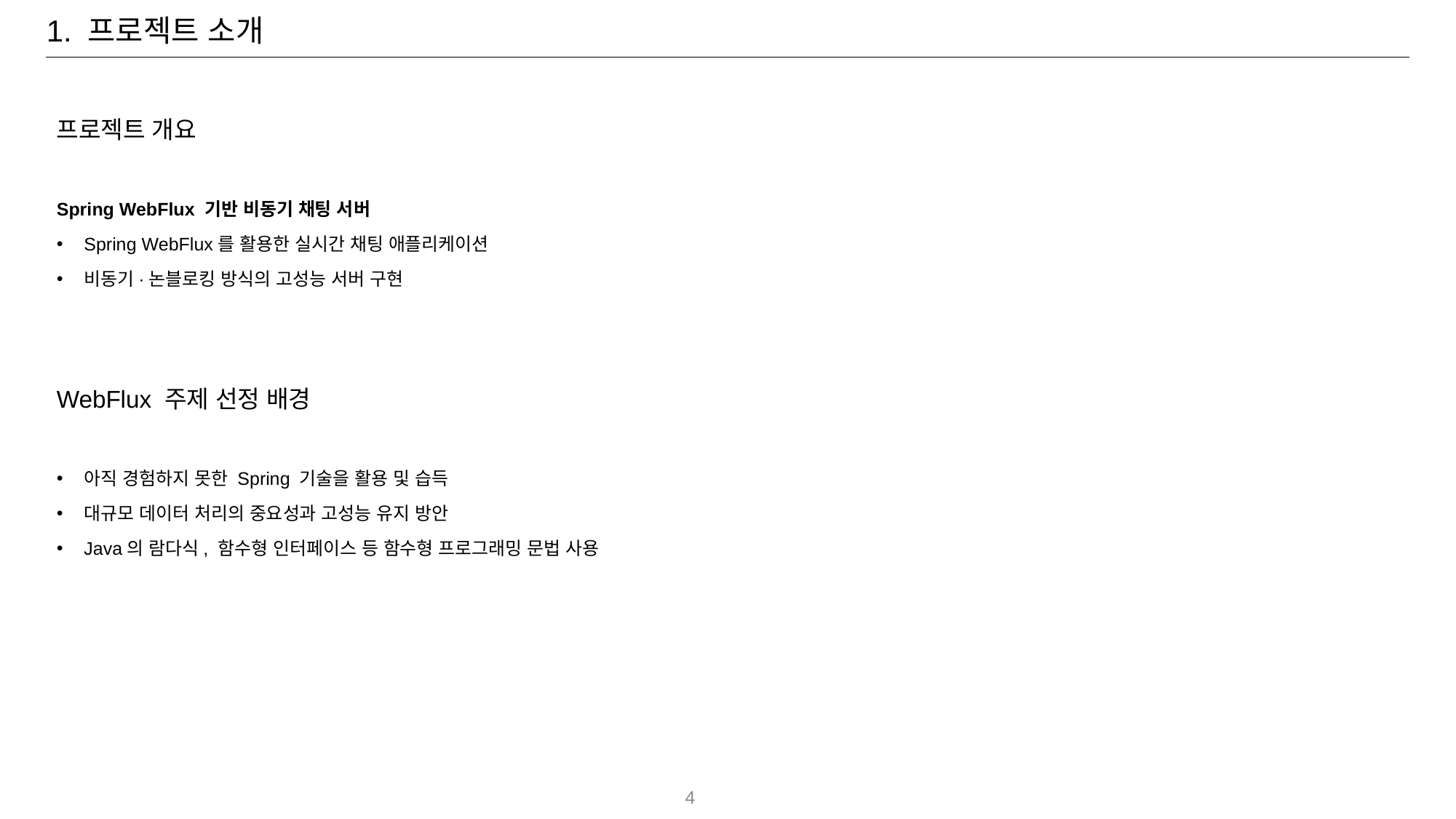

# 1. 프로젝트 소개
프로젝트 개요

Spring WebFlux 기반 비동기 채팅 서버
Spring WebFlux를 활용한 실시간 채팅 애플리케이션
비동기·논블로킹 방식의 고성능 서버 구현

WebFlux 주제 선정 배경

아직 경험하지 못한 Spring 기술을 활용 및 습득
대규모 데이터 처리의 중요성과 고성능 유지 방안
Java의 람다식, 함수형 인터페이스 등 함수형 프로그래밍 문법 사용

4